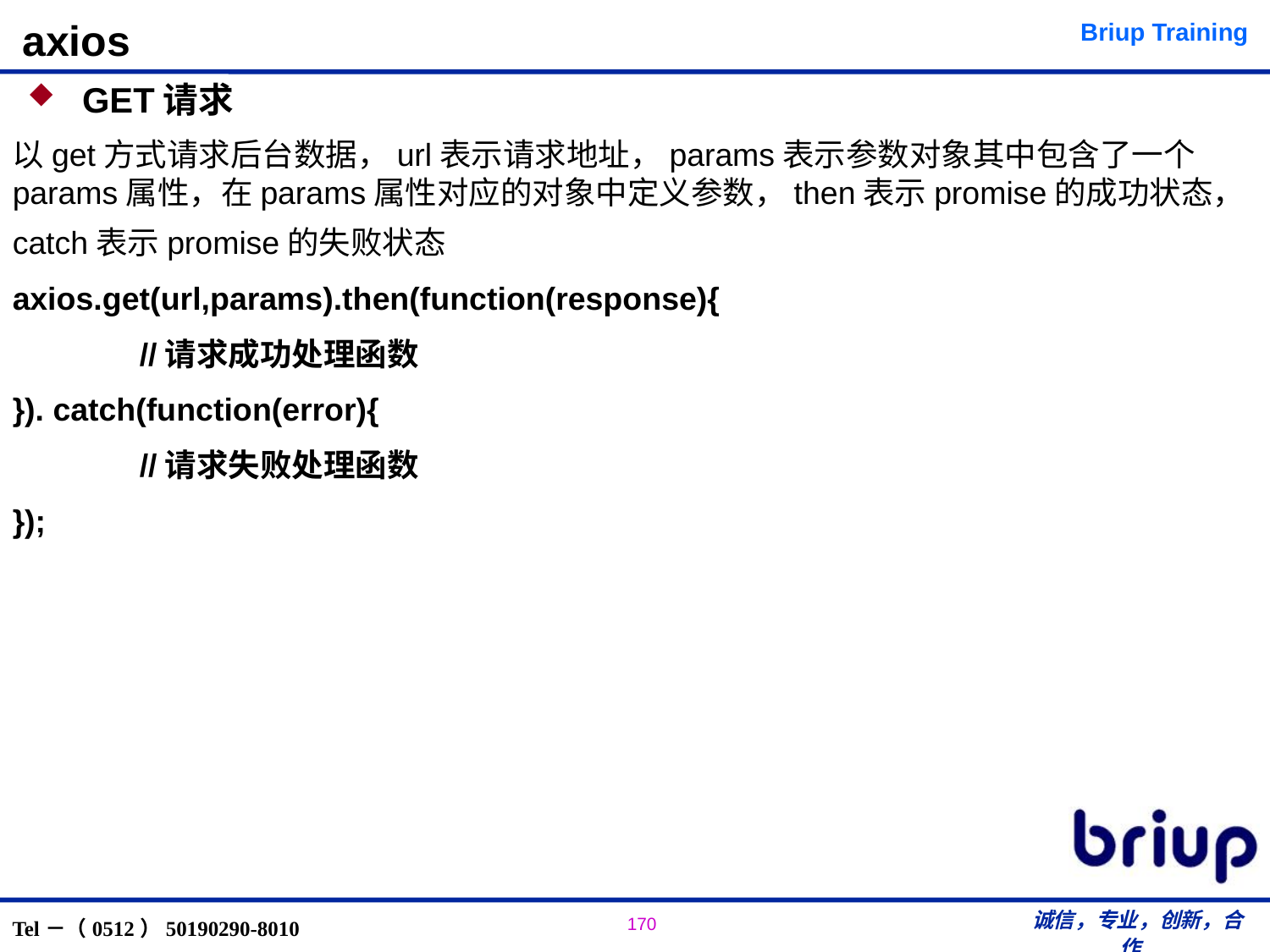

# axios
 GET请求
以get方式请求后台数据，url表示请求地址，params表示参数对象其中包含了一个params属性，在params属性对应的对象中定义参数，then表示promise的成功状态，
catch表示promise的失败状态
axios.get(url,params).then(function(response){
	//请求成功处理函数
}). catch(function(error){
	//请求失败处理函数
});